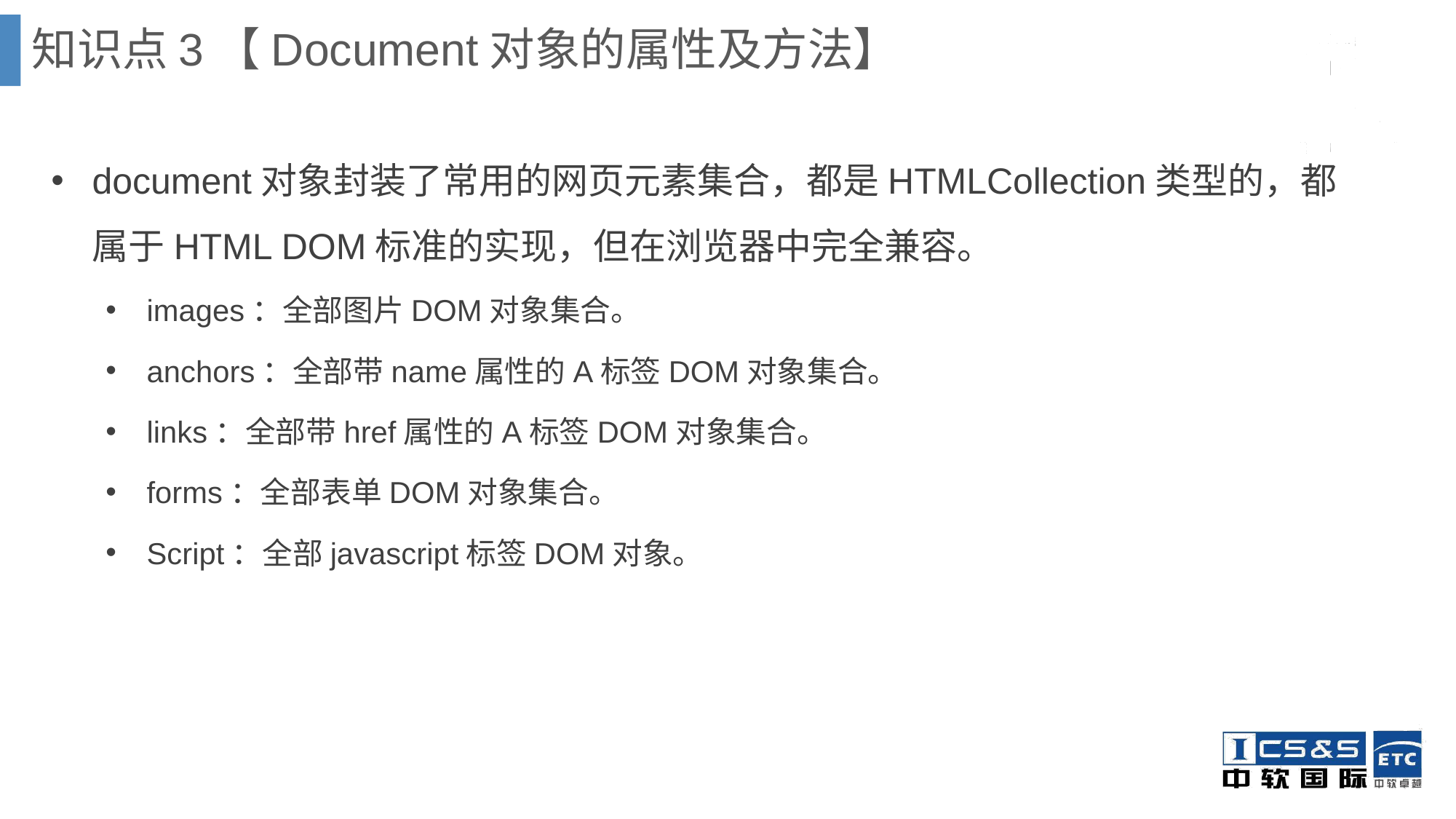

知识点3【Document对象的属性及方法】
document对象封装了常用的网页元素集合，都是HTMLCollection类型的，都属于HTML DOM标准的实现，但在浏览器中完全兼容。
images：全部图片DOM对象集合。
anchors：全部带name属性的A标签DOM对象集合。
links：全部带href属性的A标签DOM对象集合。
forms：全部表单DOM对象集合。
Script：全部javascript标签DOM对象。